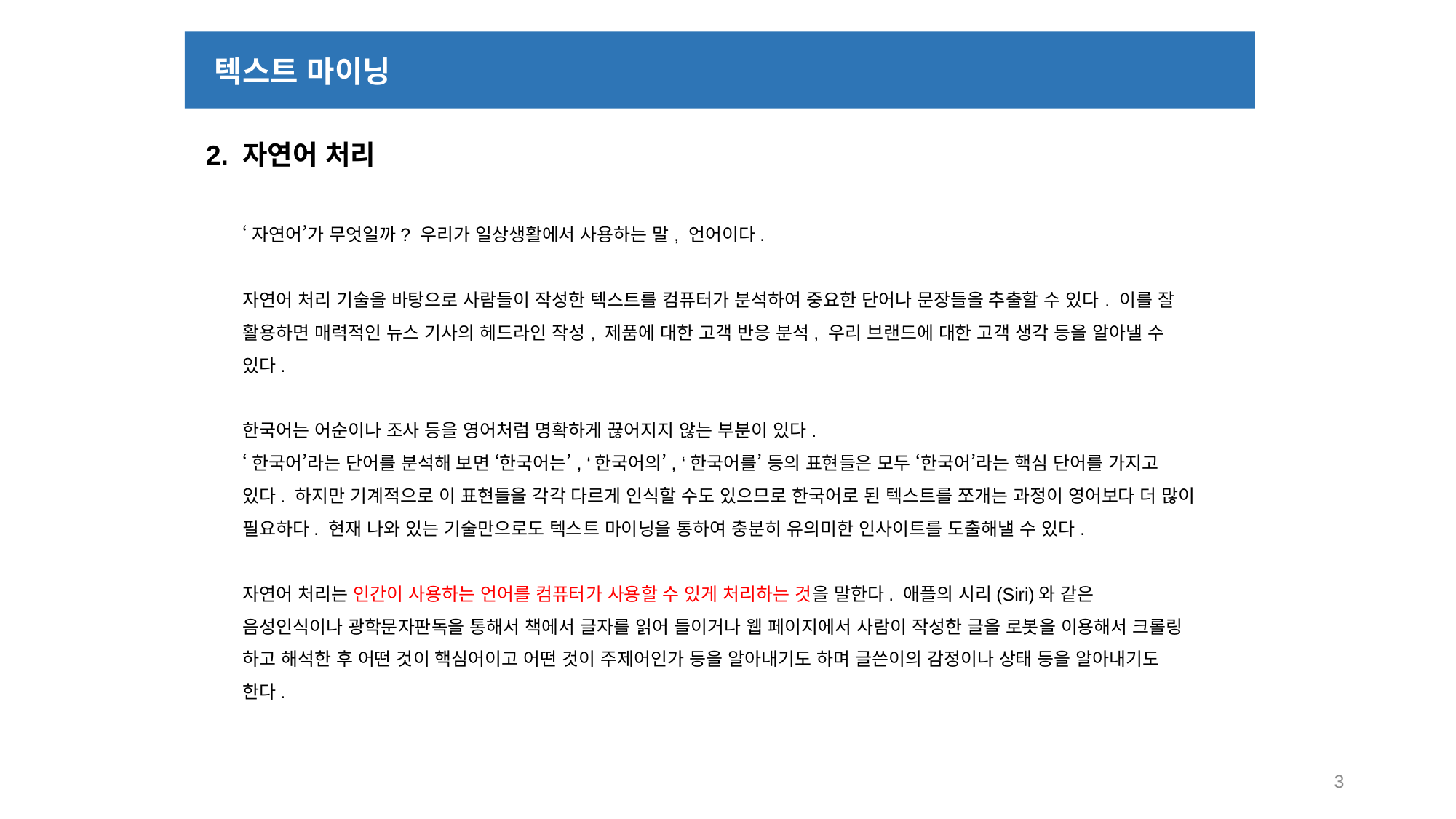

텍스트 마이닝

2. 자연어 처리
‘자연어’가 무엇일까? 우리가 일상생활에서 사용하는 말, 언어이다.

자연어 처리 기술을 바탕으로 사람들이 작성한 텍스트를 컴퓨터가 분석하여 중요한 단어나 문장들을 추출할 수 있다. 이를 잘 활용하면 매력적인 뉴스 기사의 헤드라인 작성, 제품에 대한 고객 반응 분석, 우리 브랜드에 대한 고객 생각 등을 알아낼 수 있다.

한국어는 어순이나 조사 등을 영어처럼 명확하게 끊어지지 않는 부분이 있다.
‘한국어’라는 단어를 분석해 보면 ‘한국어는’, ‘한국어의’, ‘한국어를’ 등의 표현들은 모두 ‘한국어’라는 핵심 단어를 가지고 있다. 하지만 기계적으로 이 표현들을 각각 다르게 인식할 수도 있으므로 한국어로 된 텍스트를 쪼개는 과정이 영어보다 더 많이 필요하다. 현재 나와 있는 기술만으로도 텍스트 마이닝을 통하여 충분히 유의미한 인사이트를 도출해낼 수 있다.

자연어 처리는 인간이 사용하는 언어를 컴퓨터가 사용할 수 있게 처리하는 것을 말한다. 애플의 시리(Siri)와 같은 음성인식이나 광학문자판독을 통해서 책에서 글자를 읽어 들이거나 웹 페이지에서 사람이 작성한 글을 로봇을 이용해서 크롤링 하고 해석한 후 어떤 것이 핵심어이고 어떤 것이 주제어인가 등을 알아내기도 하며 글쓴이의 감정이나 상태 등을 알아내기도 한다.
3